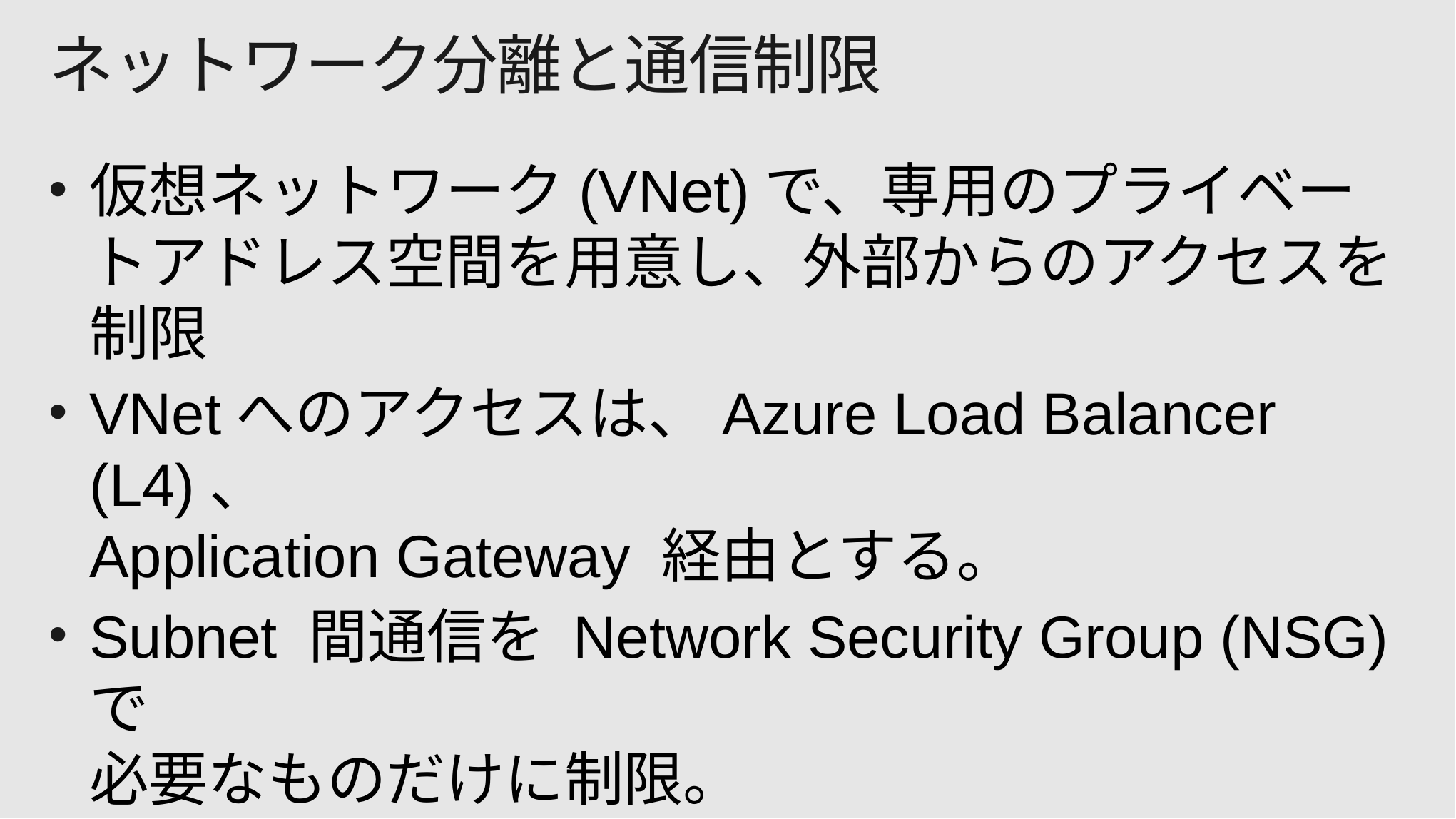

# ネットワーク分離と通信制限
仮想ネットワーク(VNet)で、専用のプライベートアドレス空間を用意し、外部からのアクセスを制限
VNetへのアクセスは、Azure Load Balancer (L4)、
Application Gateway 経由とする。
Subnet 間通信を Network Security Group (NSG)で
必要なものだけに制限。
SQL Database等のマネージド・サービスとの通信は、
Virtual Network Service Endpoints で制限。